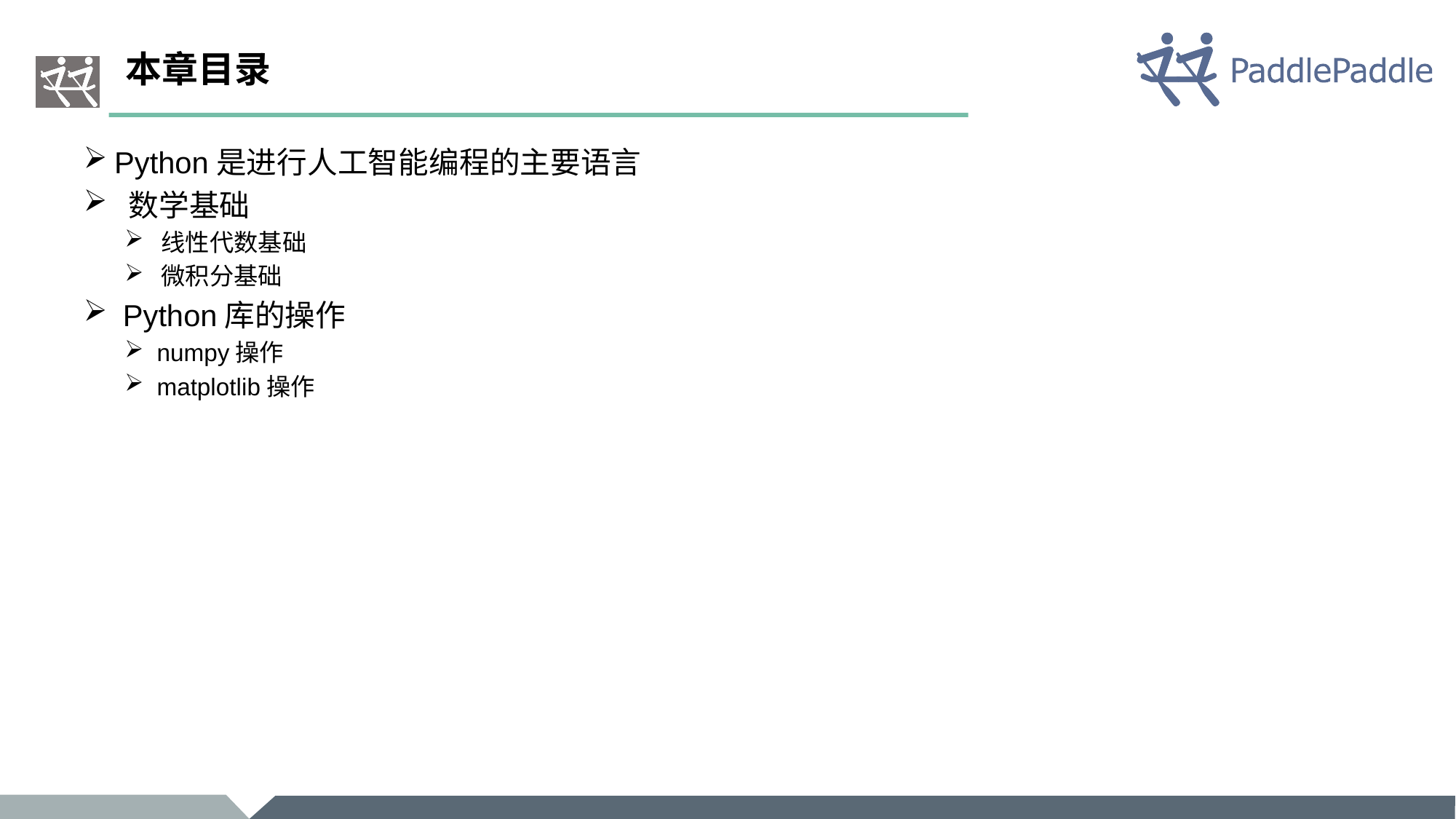

# 本章目录
Python是进行人工智能编程的主要语言
 数学基础
 线性代数基础
 微积分基础
 Python库的操作
 numpy操作
 matplotlib操作